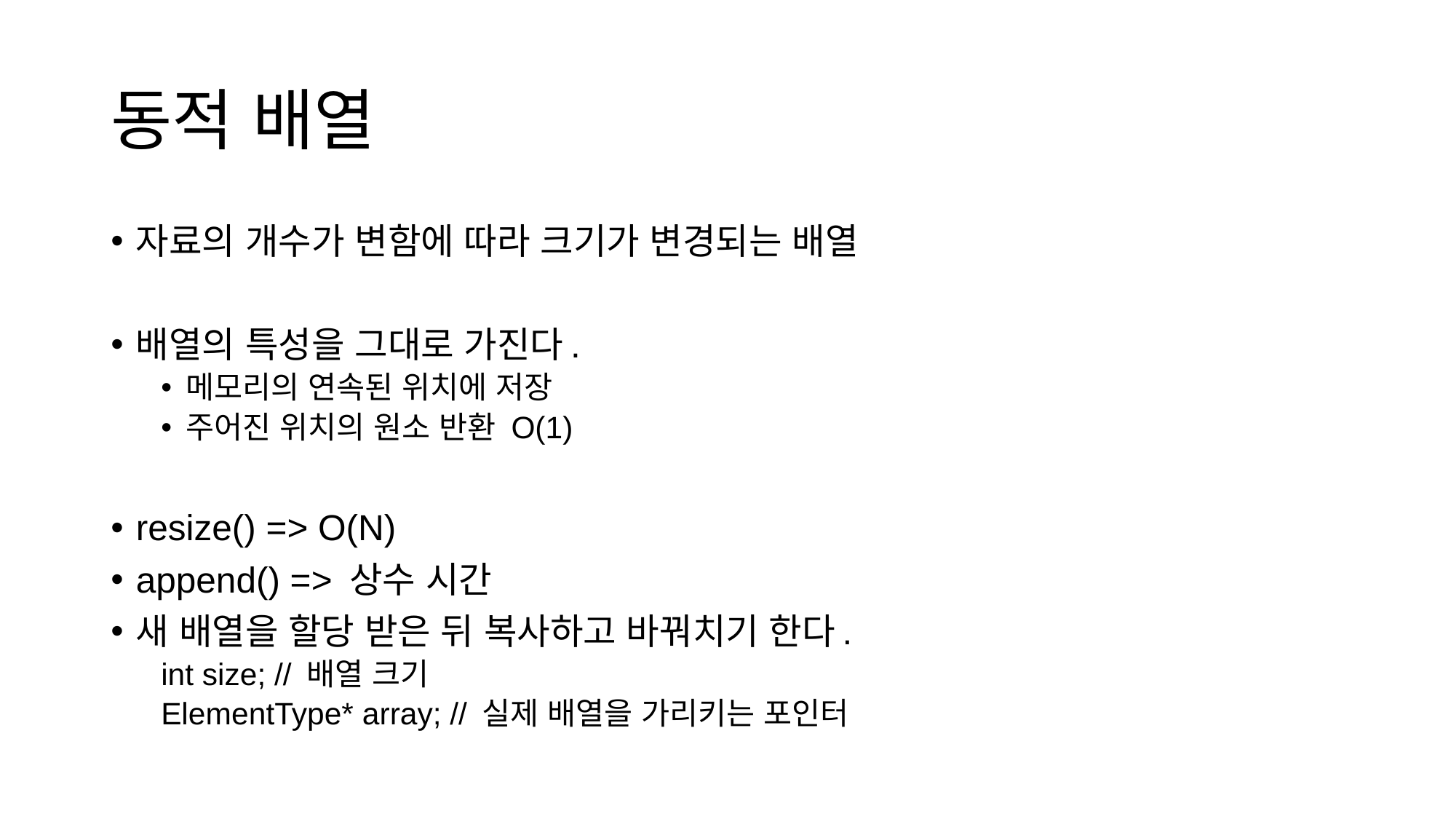

# 동적 배열
자료의 개수가 변함에 따라 크기가 변경되는 배열

배열의 특성을 그대로 가진다.
메모리의 연속된 위치에 저장
주어진 위치의 원소 반환 O(1)

resize() => O(N)
append() => 상수 시간
새 배열을 할당 받은 뒤 복사하고 바꿔치기 한다.
int size; // 배열 크기
ElementType* array; // 실제 배열을 가리키는 포인터